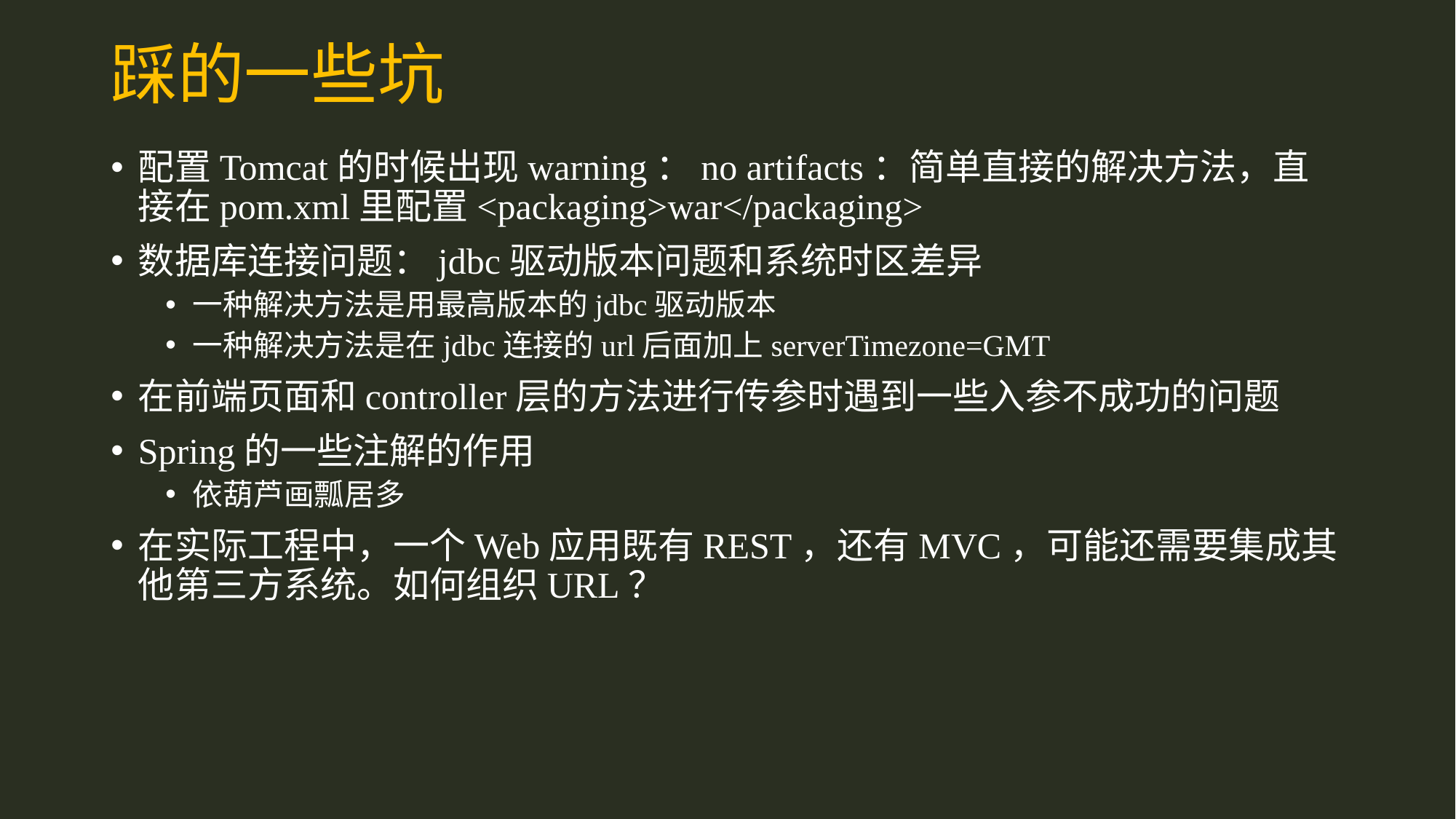

# 踩的一些坑
配置Tomcat的时候出现warning：no artifacts：简单直接的解决方法，直接在pom.xml里配置<packaging>war</packaging>
数据库连接问题：jdbc驱动版本问题和系统时区差异
一种解决方法是用最高版本的jdbc驱动版本
一种解决方法是在jdbc连接的url后面加上serverTimezone=GMT
在前端页面和controller层的方法进行传参时遇到一些入参不成功的问题
Spring的一些注解的作用
依葫芦画瓢居多
在实际工程中，一个Web应用既有REST，还有MVC，可能还需要集成其他第三方系统。如何组织URL？